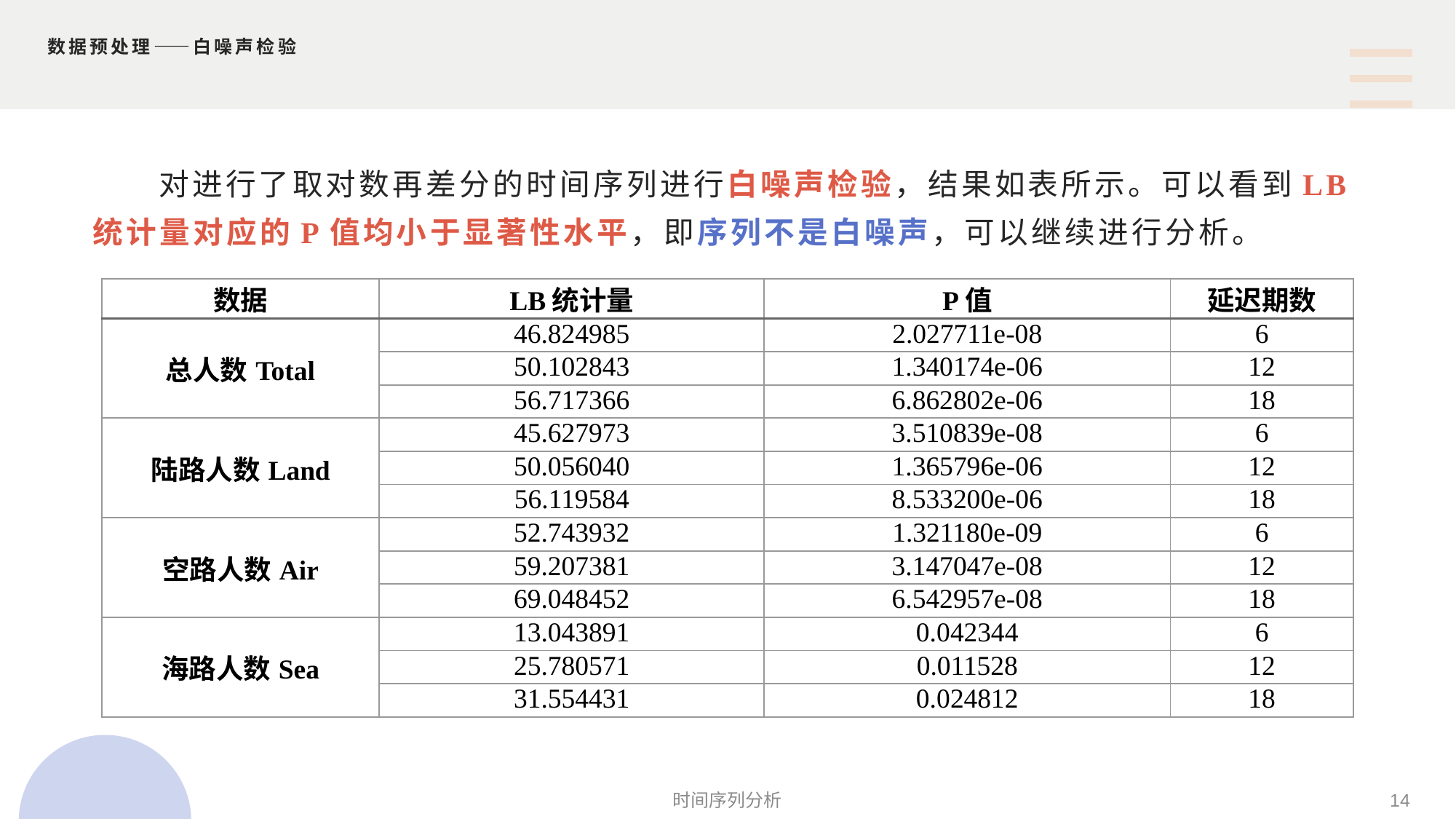

# 数据预处理——白噪声检验
      对进行了取对数再差分的时间序列进行白噪声检验，结果如表所示。可以看到LB 统计量对应的P值均小于显著性水平，即序列不是白噪声，可以继续进行分析。
| 数据 | LB统计量 | P值 | 延迟期数 |
| --- | --- | --- | --- |
| 总人数Total | 46.824985 | 2.027711e-08 | 6 |
|  | 50.102843 | 1.340174e-06 | 12 |
|  | 56.717366 | 6.862802e-06 | 18 |
| 陆路人数Land | 45.627973 | 3.510839e-08 | 6 |
|  | 50.056040 | 1.365796e-06 | 12 |
|  | 56.119584 | 8.533200e-06 | 18 |
| 空路人数Air | 52.743932 | 1.321180e-09 | 6 |
|  | 59.207381 | 3.147047e-08 | 12 |
|  | 69.048452 | 6.542957e-08 | 18 |
| 海路人数Sea | 13.043891 | 0.042344 | 6 |
|  | 25.780571 | 0.011528 | 12 |
|  | 31.554431 | 0.024812 | 18 |
时间序列分析
14